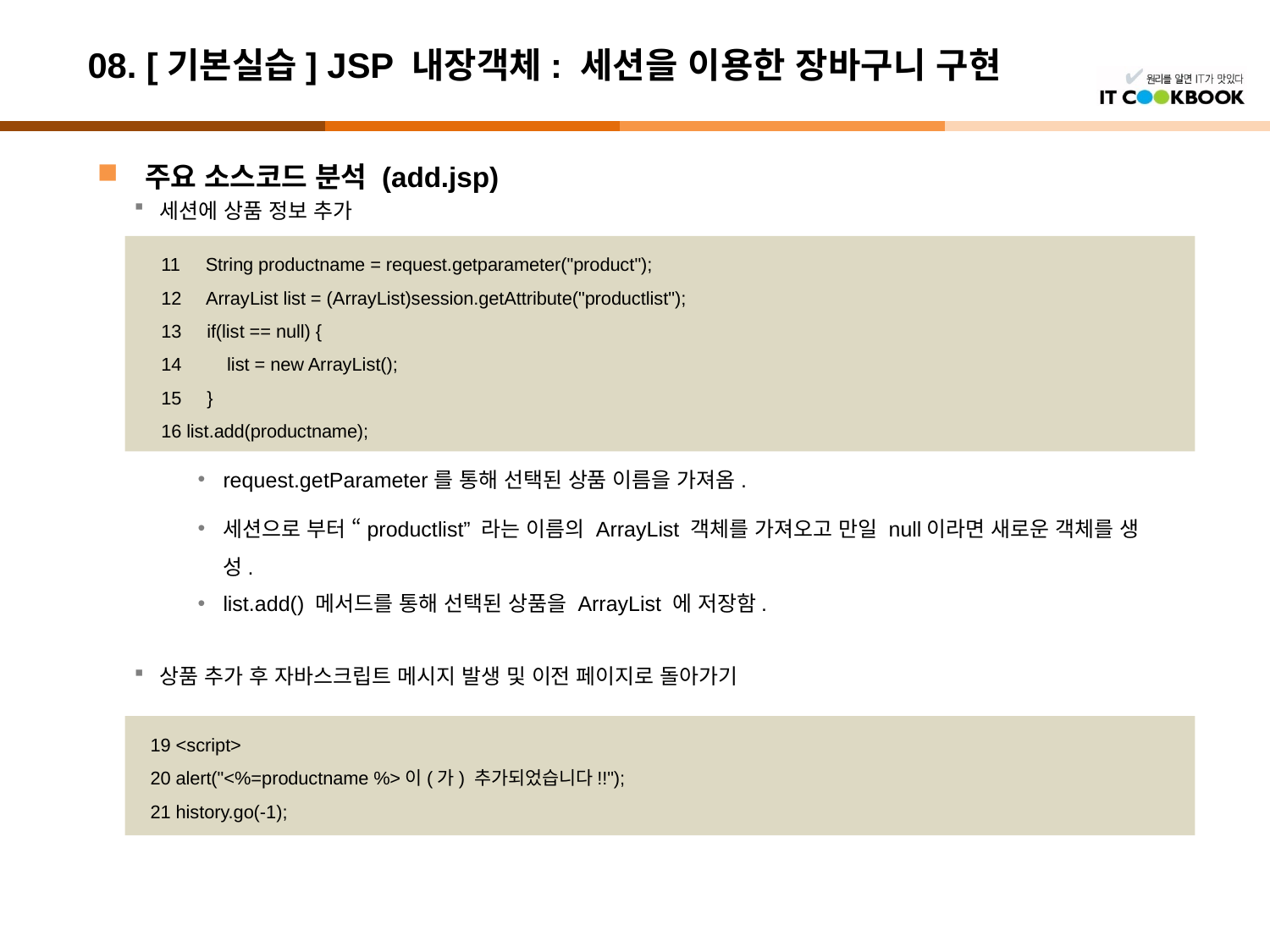

# 08. [기본실습] JSP 내장객체: 세션을 이용한 장바구니 구현
주요 소스코드 분석 (add.jsp)
세션에 상품 정보 추가

request.getParameter를 통해 선택된 상품 이름을 가져옴.
세션으로 부터 “productlist” 라는 이름의 ArrayList 객체를 가져오고 만일 null이라면 새로운 객체를 생성.
list.add() 메서드를 통해 선택된 상품을 ArrayList 에 저장함.

상품 추가 후 자바스크립트 메시지 발생 및 이전 페이지로 돌아가기

11     String productname = request.getparameter("product");
12     ArrayList list = (ArrayList)session.getAttribute("productlist");
13     if(list == null) {
14         list = new ArrayList();
15     }
16 list.add(productname);

19 <script>
20 alert("<%=productname %>이(가) 추가되었습니다!!");
21 history.go(-1);